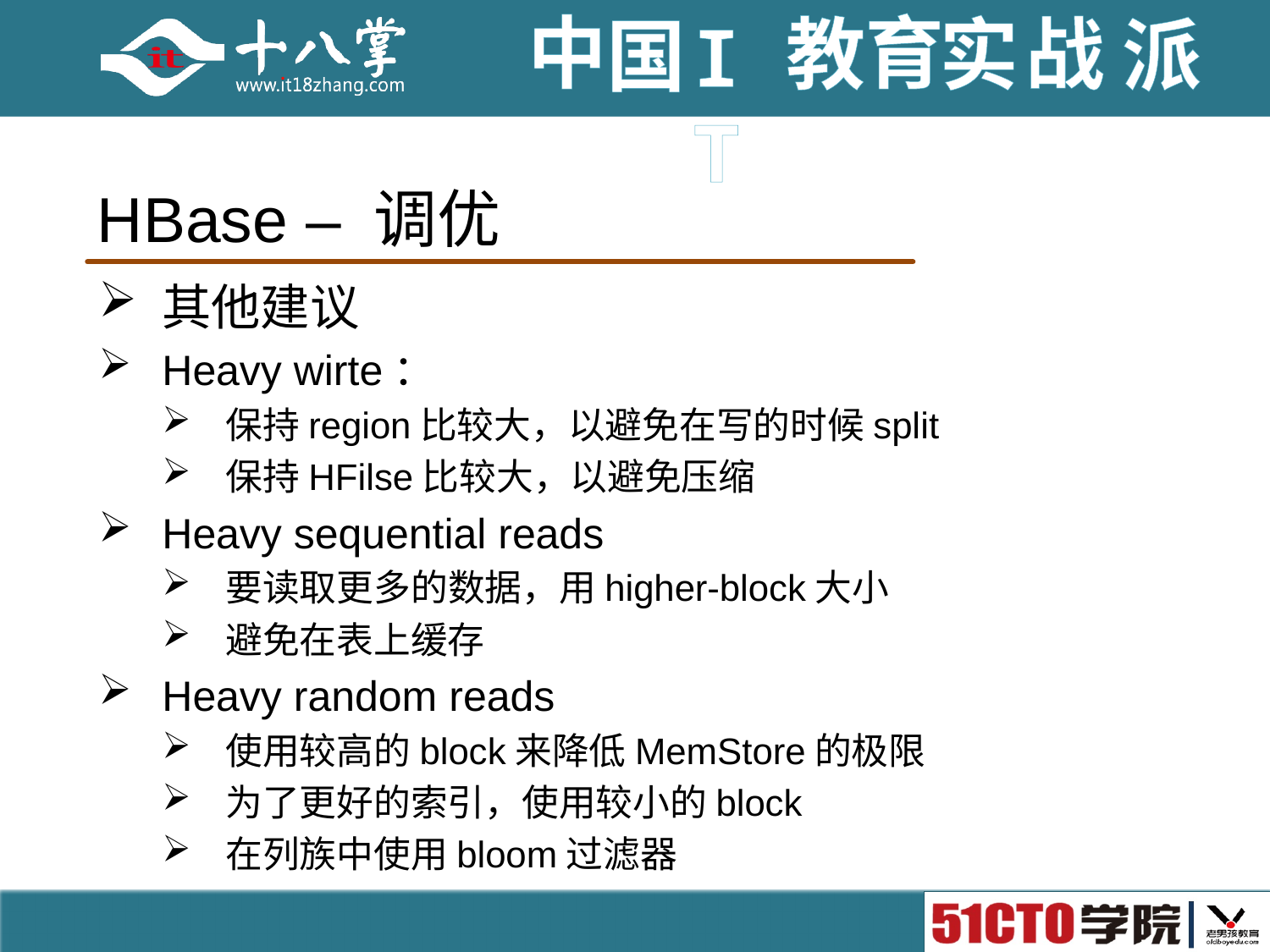

# HBase – 调优
其他建议
Heavy wirte：
保持region比较大，以避免在写的时候split
保持HFilse比较大，以避免压缩
Heavy sequential reads
要读取更多的数据，用higher-block大小
避免在表上缓存
Heavy random reads
使用较高的block来降低MemStore的极限
为了更好的索引，使用较小的block
在列族中使用bloom过滤器